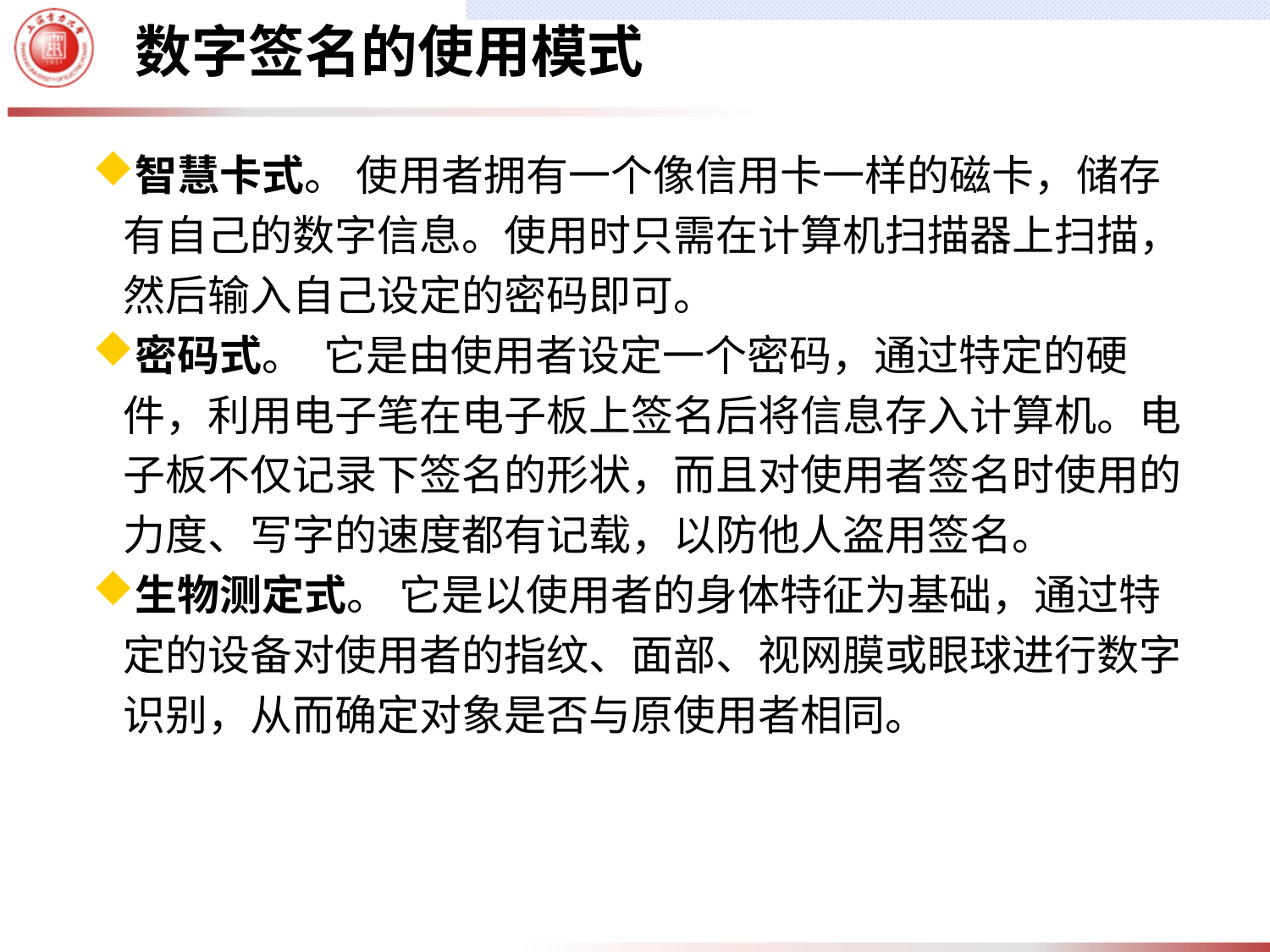

数字签名的使用模式
智慧卡式。 使用者拥有一个像信用卡一样的磁卡，储存有自己的数字信息。使用时只需在计算机扫描器上扫描，然后输入自己设定的密码即可。
密码式。  它是由使用者设定一个密码，通过特定的硬件，利用电子笔在电子板上签名后将信息存入计算机。电子板不仅记录下签名的形状，而且对使用者签名时使用的力度、写字的速度都有记载，以防他人盗用签名。
生物测定式。 它是以使用者的身体特征为基础，通过特定的设备对使用者的指纹、面部、视网膜或眼球进行数字识别，从而确定对象是否与原使用者相同。